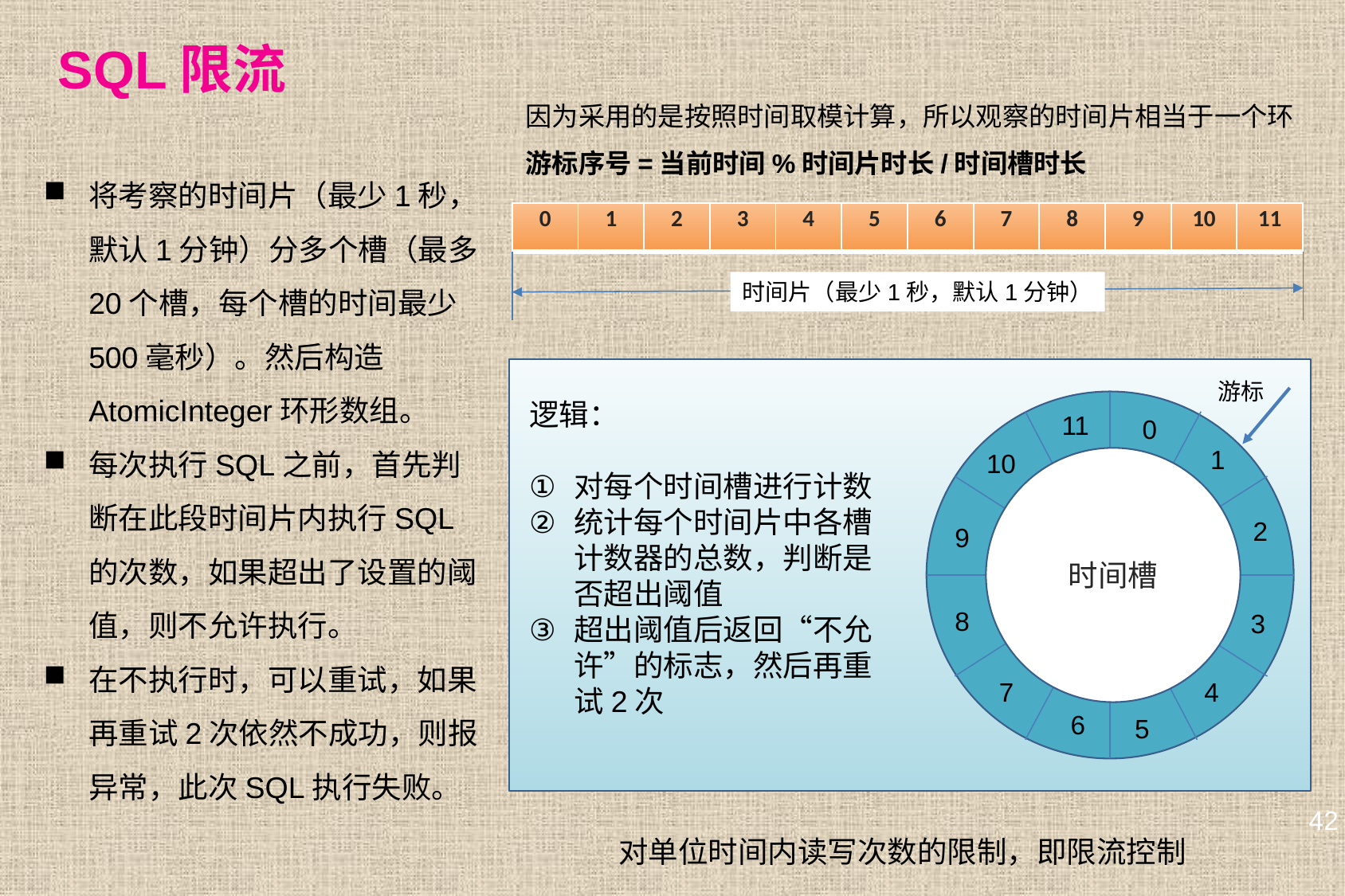

# SQL限流
因为采用的是按照时间取模计算，所以观察的时间片相当于一个环
游标序号=当前时间%时间片时长/时间槽时长
将考察的时间片（最少1秒，默认1分钟）分多个槽（最多20个槽，每个槽的时间最少500毫秒）。然后构造AtomicInteger环形数组。
每次执行SQL之前，首先判断在此段时间片内执行SQL的次数，如果超出了设置的阈值，则不允许执行。
在不执行时，可以重试，如果再重试2次依然不成功，则报异常，此次SQL执行失败。
| 0 | 1 | 2 | 3 | 4 | 5 | 6 | 7 | 8 | 9 | 10 | 11 |
| --- | --- | --- | --- | --- | --- | --- | --- | --- | --- | --- | --- |
时间片（最少1秒，默认1分钟）

游标
逻辑：

对每个时间槽进行计数
统计每个时间片中各槽计数器的总数，判断是否超出阈值
超出阈值后返回“不允许”的标志，然后再重试2次

11
0
1
10
时间槽
2
9
8
3
7
4
6
5
对单位时间内读写次数的限制，即限流控制